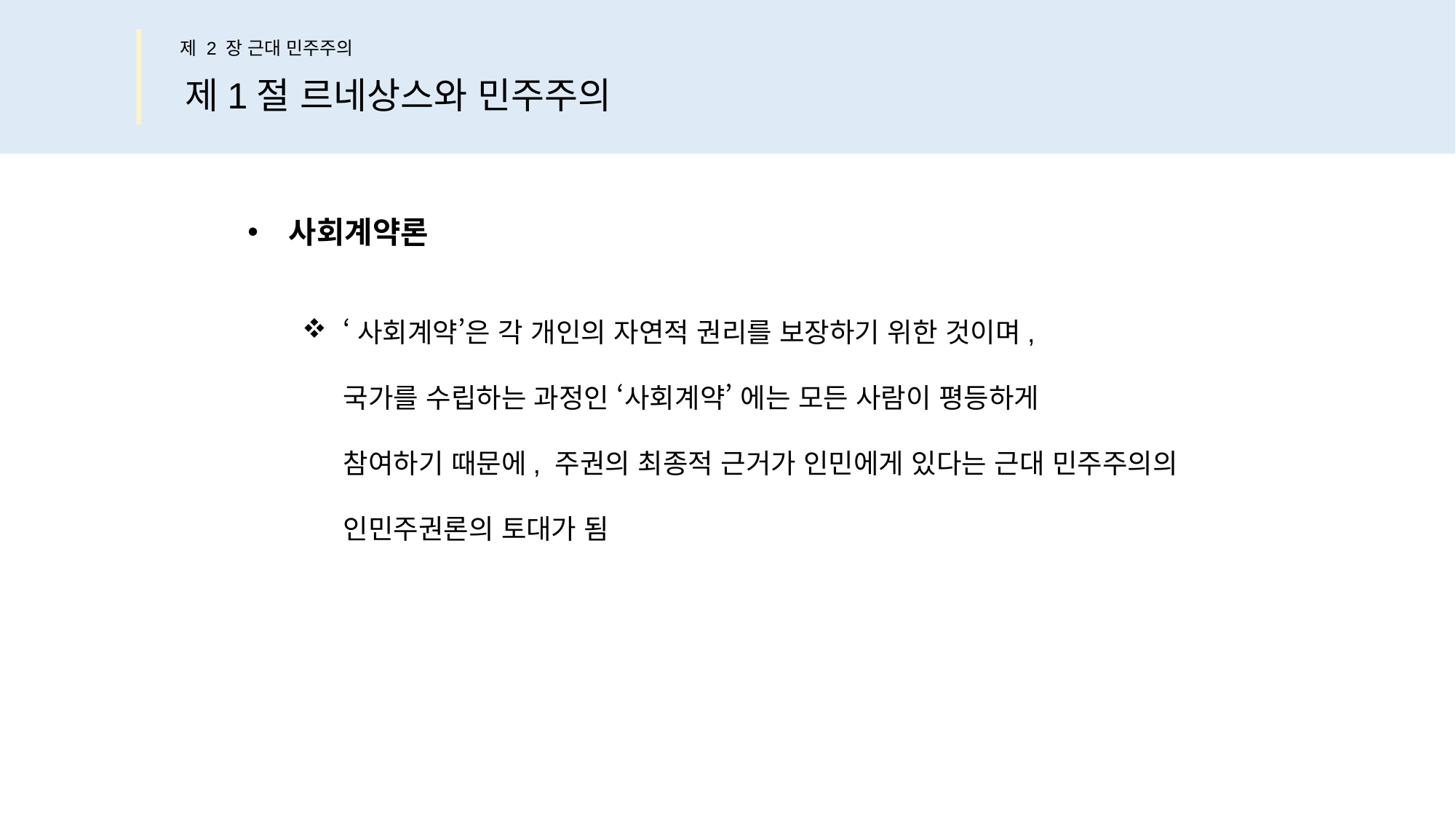

제 2 장 근대 민주주의
제1절 르네상스와 민주주의
사회계약론

‘사회계약’은 각 개인의 자연적 권리를 보장하기 위한 것이며,
국가를 수립하는 과정인 ‘사회계약’ 에는 모든 사람이 평등하게
참여하기 때문에, 주권의 최종적 근거가 인민에게 있다는 근대 민주주의의
인민주권론의 토대가 됨